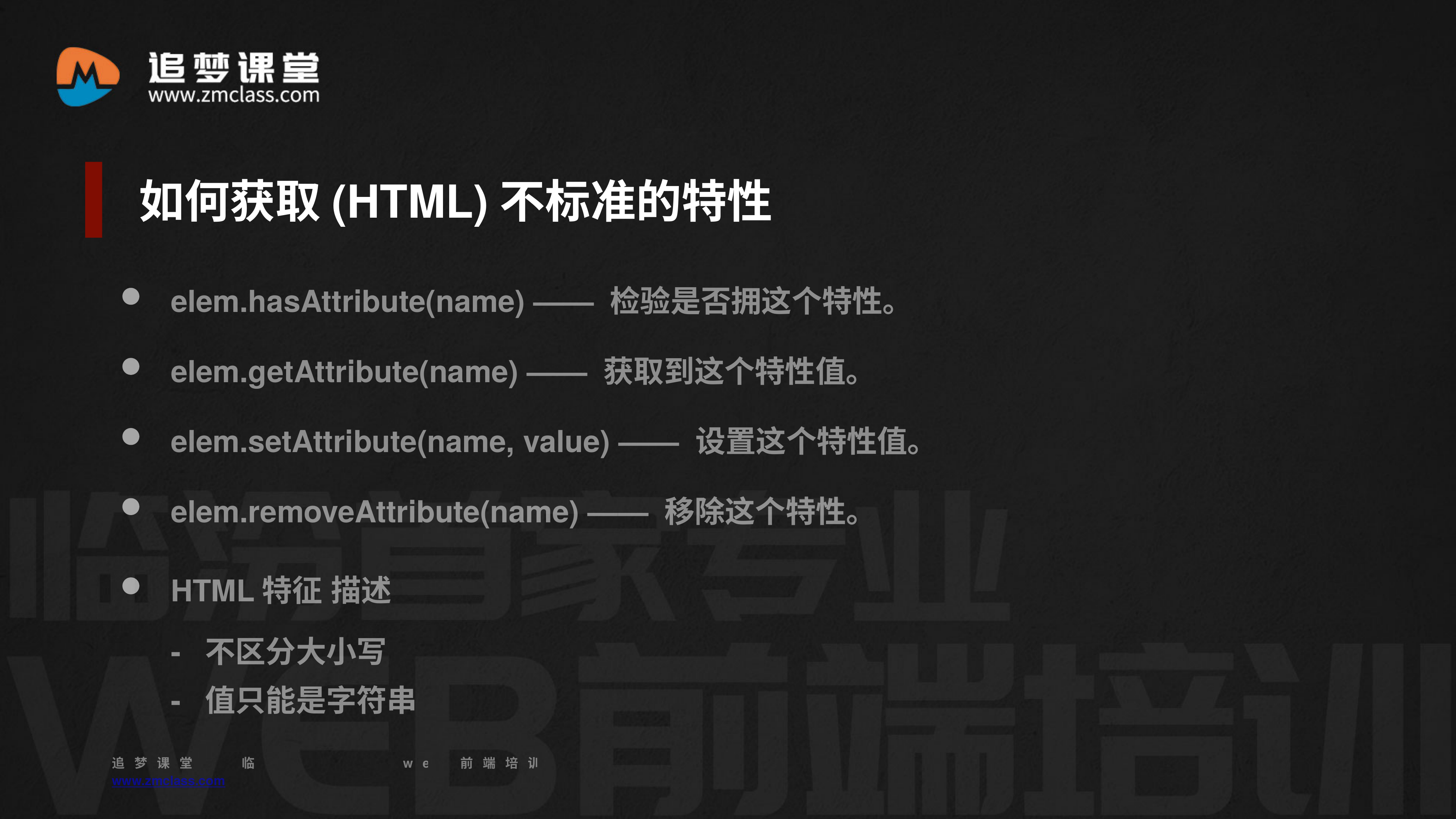

如何获取(HTML)不标准的特性
elem.hasAttribute(name) —— 检验是否拥这个特性。

elem.getAttribute(name) —— 获取到这个特性值。

elem.setAttribute(name, value) —— 设置这个特性值。

elem.removeAttribute(name) —— 移除这个特性。

HTML特征 描述

-  不区分大小写
-  值只能是字符串
追梦课堂   临汾首家专业的web前端培训机构                                                          www.zmclass.com
3